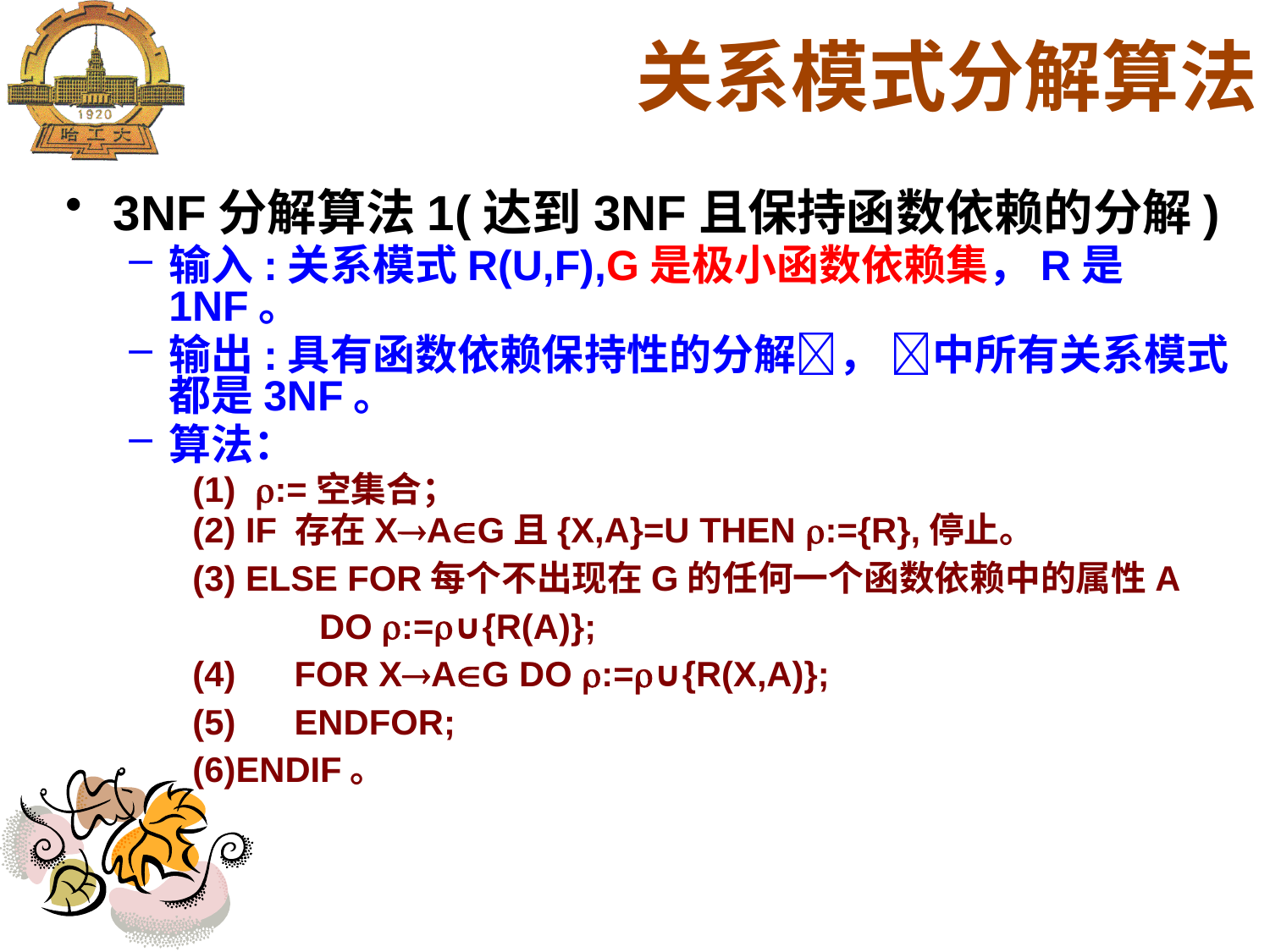

关系模式分解算法
3NF分解算法1(达到3NF且保持函数依赖的分解)
输入:关系模式R(U,F),G是极小函数依赖集，R是1NF。
输出:具有函数依赖保持性的分解ρ， ρ中所有关系模式都是3NF。
算法：
(1)  ρ:=空集合；
(2) IF 存在X→A∈G且{X,A}=U THEN ρ:={R},停止。
(3) ELSE FOR每个不出现在G的任何一个函数依赖中的属性A
             DO ρ:=ρ∪{R(A)};
(4)      FOR X→A∈G DO ρ:=ρ∪{R(X,A)};
(5)      ENDFOR;
(6)ENDIF。